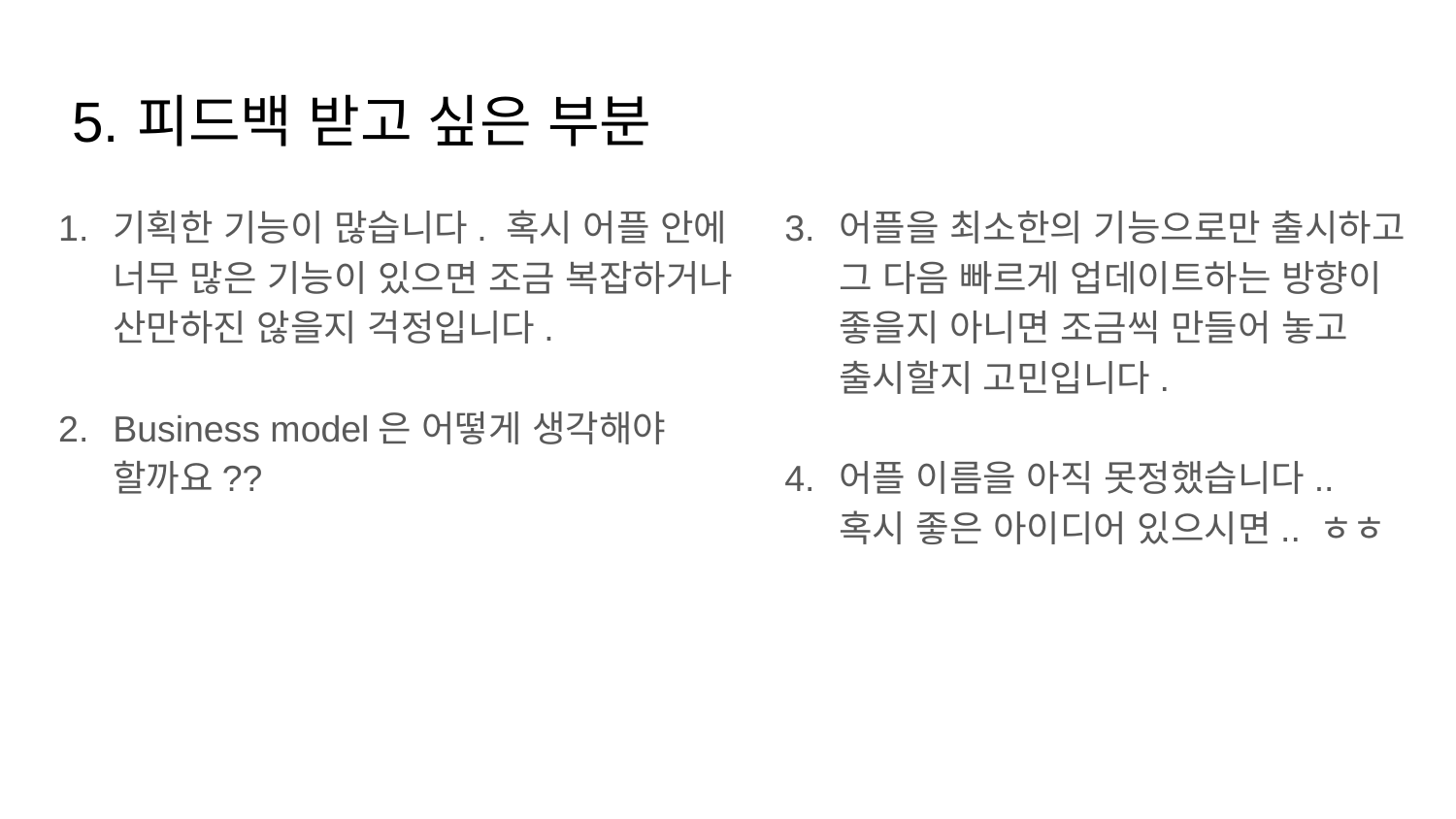

# 피드백 받고 싶은 부분
기획한 기능이 많습니다. 혹시 어플 안에 너무 많은 기능이 있으면 조금 복잡하거나 산만하진 않을지 걱정입니다.

Business model은 어떻게 생각해야 할까요??

어플을 최소한의 기능으로만 출시하고 그 다음 빠르게 업데이트하는 방향이 좋을지 아니면 조금씩 만들어 놓고 출시할지 고민입니다.

어플 이름을 아직 못정했습니다.. 혹시 좋은 아이디어 있으시면.. ㅎㅎ